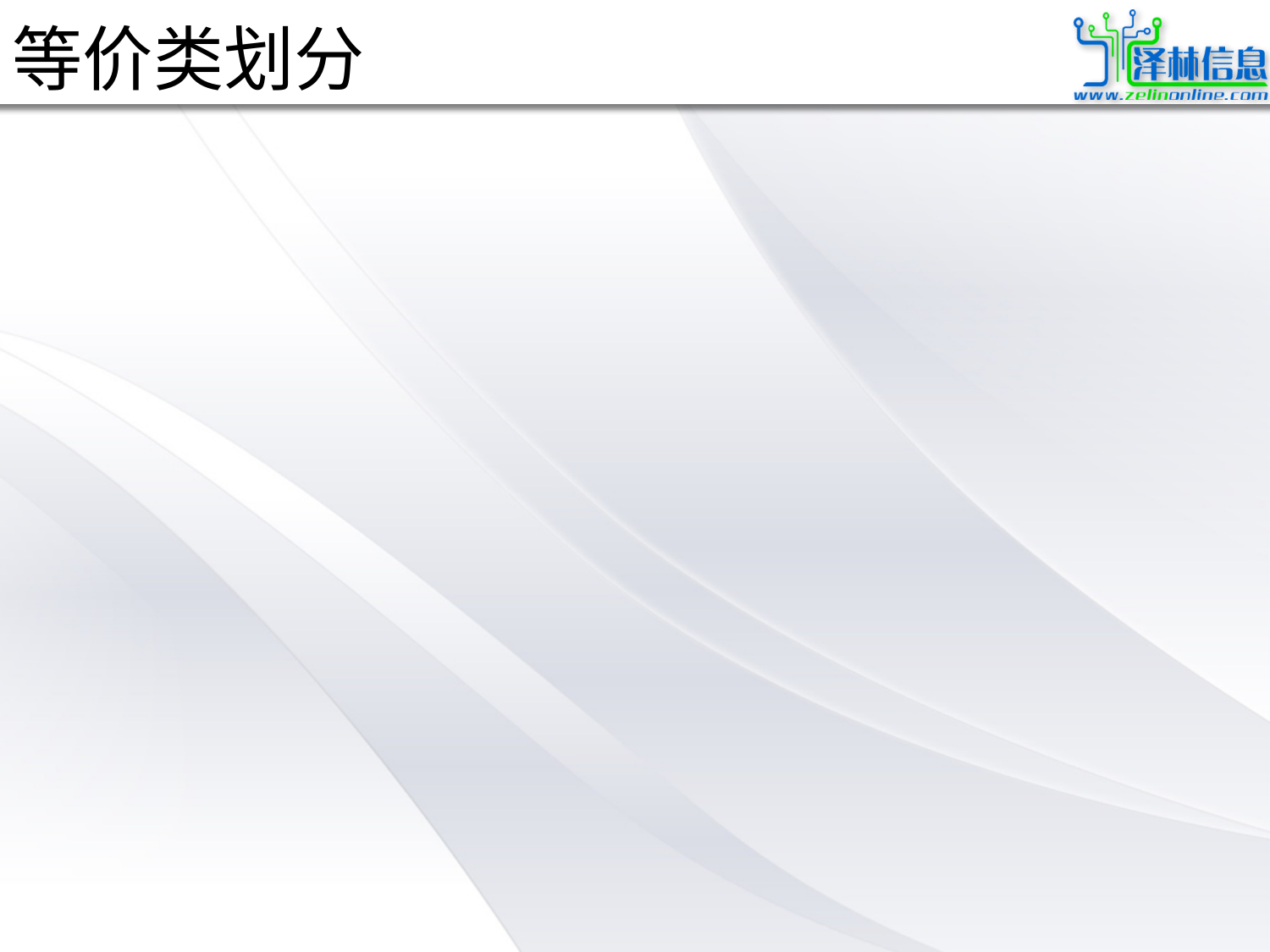

# 等价类划分
②在输入条件规定了输入值的集合或者规定了“必须如何”的条件的情况下,可确立一个有效等价类和一个无效等价类。

③在输入条件是一个布尔量的情况下,可确定一个有效等价类和一个无效等价类。